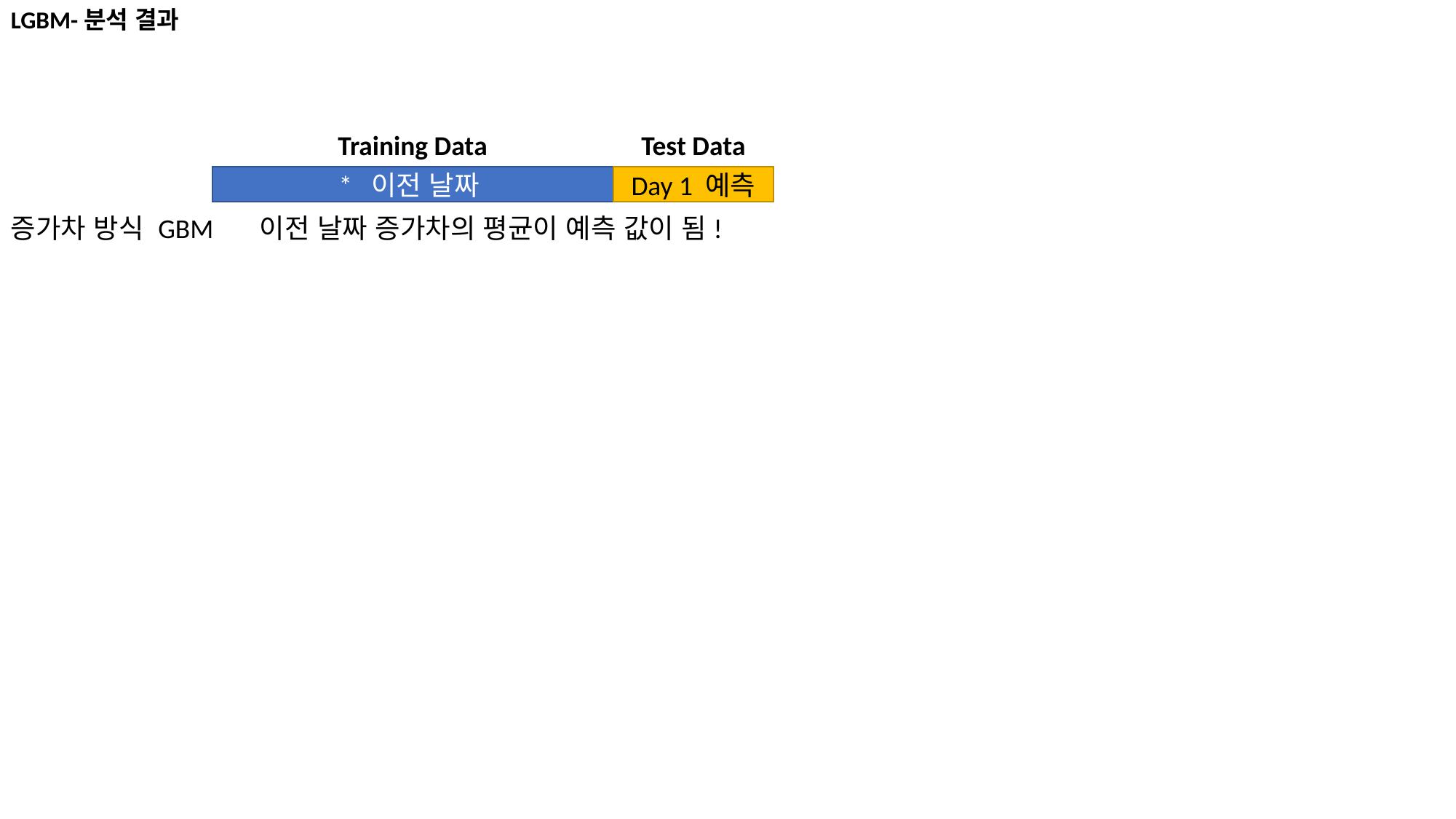

LGBM-분석 결과
Training Data
Test Data
*  이전 날짜
Day 1 예측
증가차 방식 GBM
이전 날짜 증가차의 평균이 예측 값이 됨!